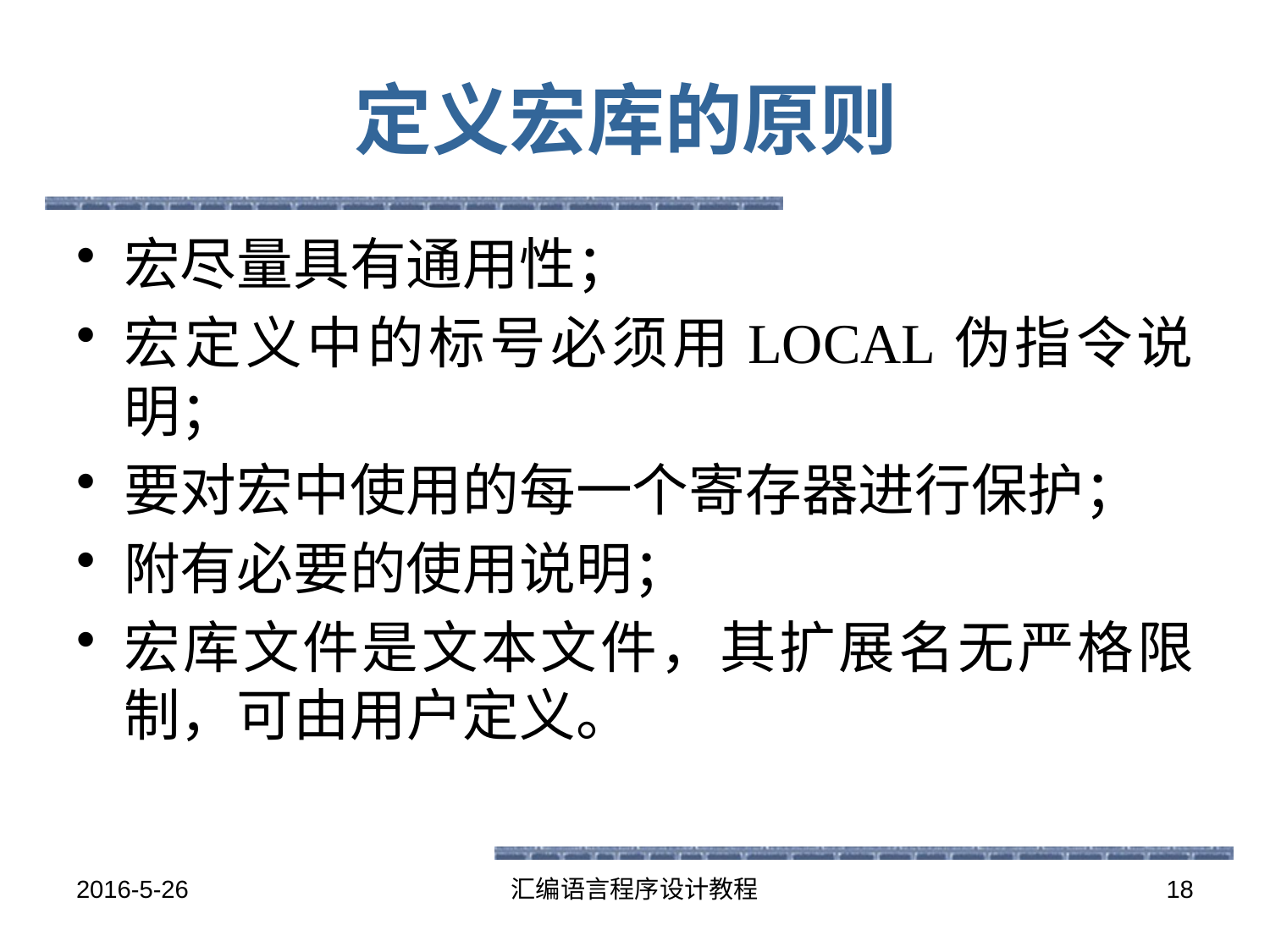

# 定义宏库的原则
宏尽量具有通用性；
宏定义中的标号必须用LOCAL伪指令说明；
要对宏中使用的每一个寄存器进行保护；
附有必要的使用说明；
宏库文件是文本文件，其扩展名无严格限制，可由用户定义。
2016-5-26
汇编语言程序设计教程
18